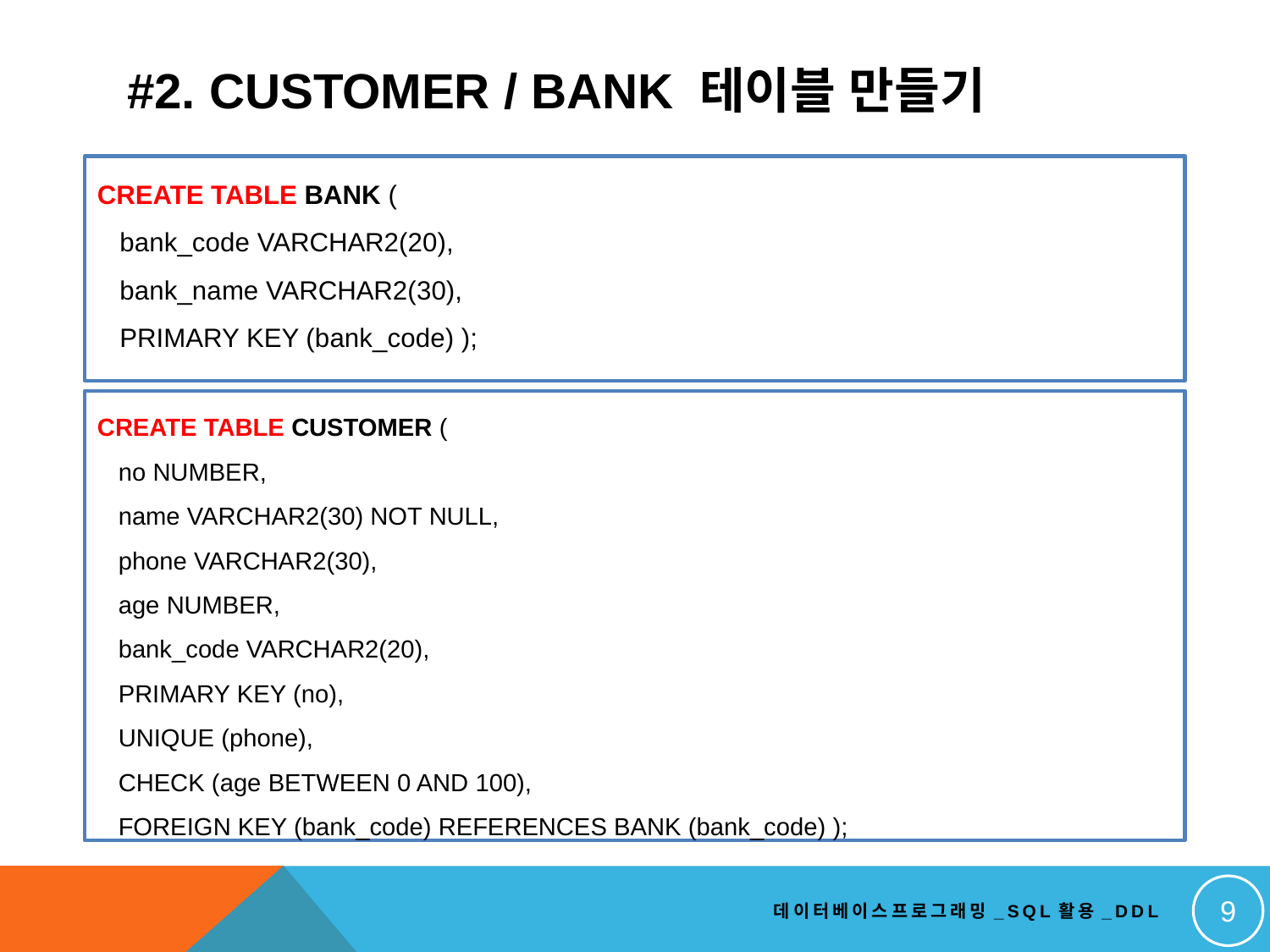

# #2. customer / bank 테이블 만들기
CREATE TABLE BANK (
   bank_code VARCHAR2(20),
   bank_name VARCHAR2(30),
   PRIMARY KEY (bank_code) );
CREATE TABLE CUSTOMER (
   no NUMBER,
   name VARCHAR2(30) NOT NULL,
   phone VARCHAR2(30),
   age NUMBER,
   bank_code VARCHAR2(20),
   PRIMARY KEY (no),
   UNIQUE (phone),
   CHECK (age BETWEEN 0 AND 100),
   FOREIGN KEY (bank_code) REFERENCES BANK (bank_code) );
9
데이터베이스프로그래밍_SQL활용_DDL